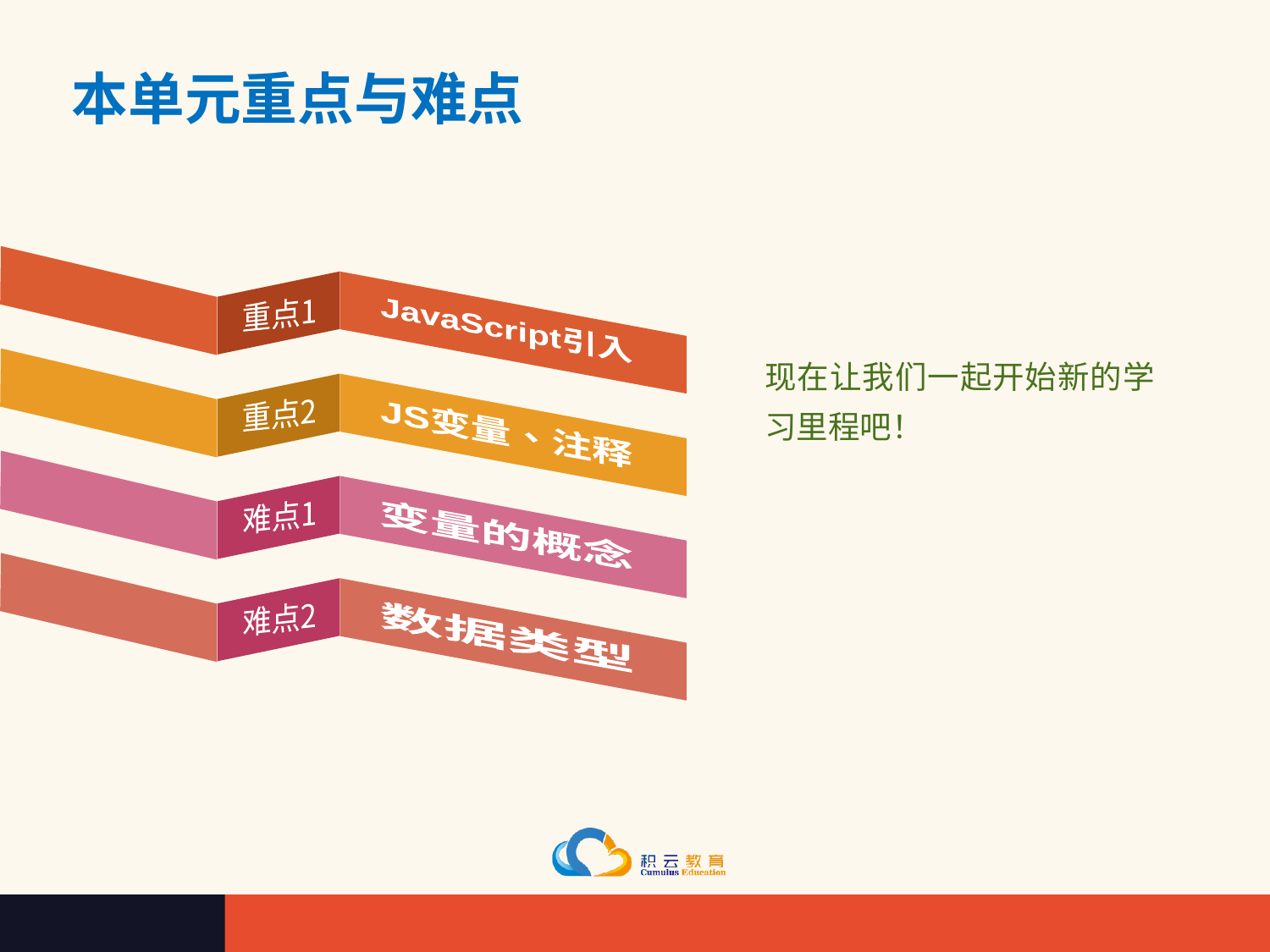

# 本单元重点与难点

JavaScript引入
重点1
现在让我们一起开始新的学习里程吧！

重点2
JS变量、注释

难点1
变量的概念

难点2
数据类型